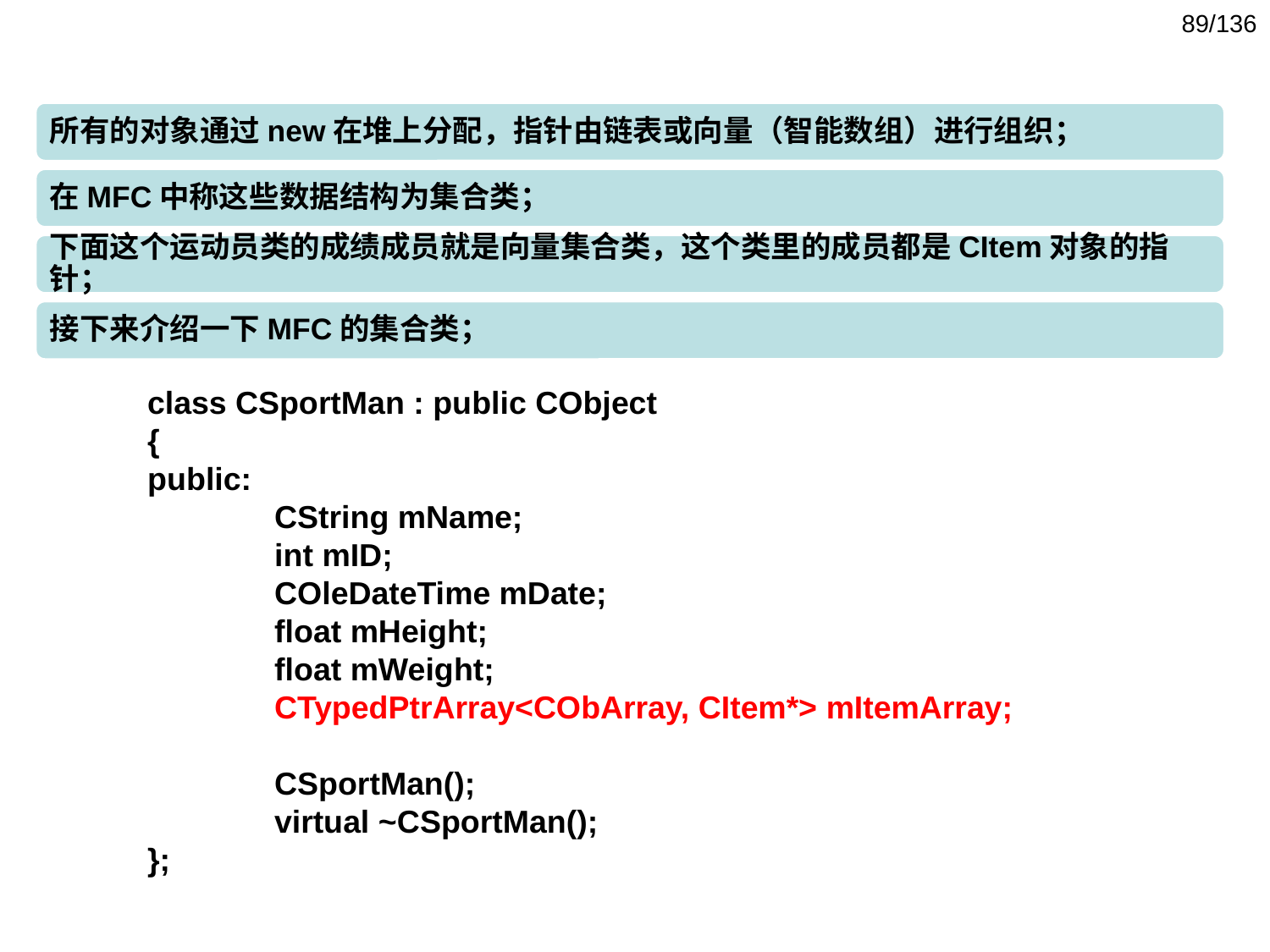

89/136
所有的对象通过new在堆上分配，指针由链表或向量（智能数组）进行组织；
在MFC中称这些数据结构为集合类；
下面这个运动员类的成绩成员就是向量集合类，这个类里的成员都是CItem对象的指针；
接下来介绍一下MFC的集合类；
class CSportMan : public CObject
{
public:
	CString mName;
	int mID;
	COleDateTime mDate;
	float mHeight;
	float mWeight;
	CTypedPtrArray<CObArray, CItem*> mItemArray;

	CSportMan();
	virtual ~CSportMan();
};